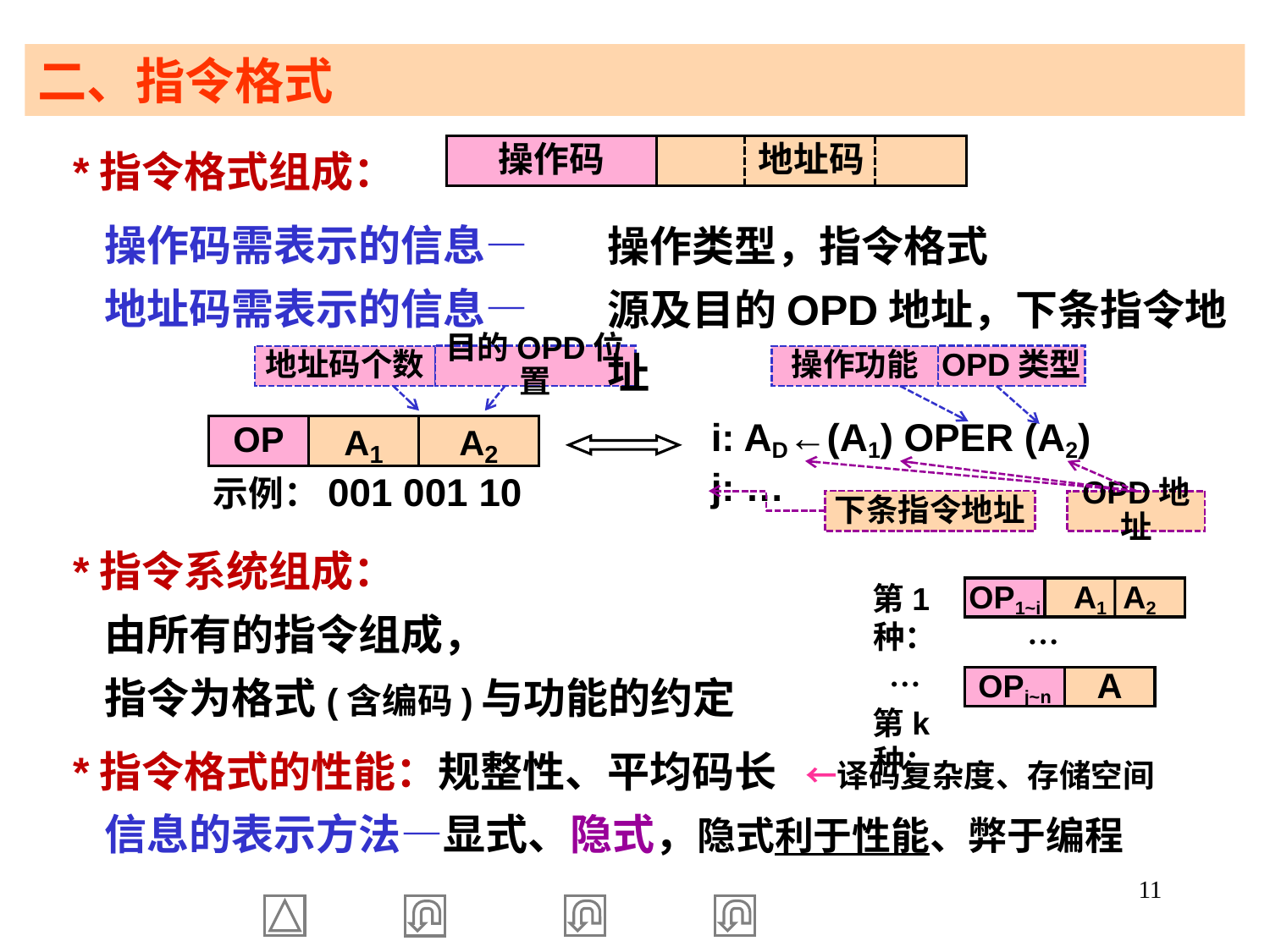

二、指令格式
   *指令格式组成：
      操作码需表示的信息—
      地址码需表示的信息—
操作码
地址码
操作类型，指令格式
源及目的OPD地址，下条指令地址
目的OPD位置
地址码个数
OPD类型
操作功能
i: AD←(A1) OPER (A2)
j: …
OP
A1
A2

示例：001 001 10
下条指令地址
OPD地址
   *指令系统组成：
      由所有的指令组成，
      指令为格式(含编码)与功能的约定
第1种：
…
第k种：
A1  A2

OP1~i
…
OPj~n
A
   *指令格式的性能：规整性、平均码长   ←译码复杂度、存储空间
      信息的表示方法—显式、隐式，隐式利于性能、弊于编程
11